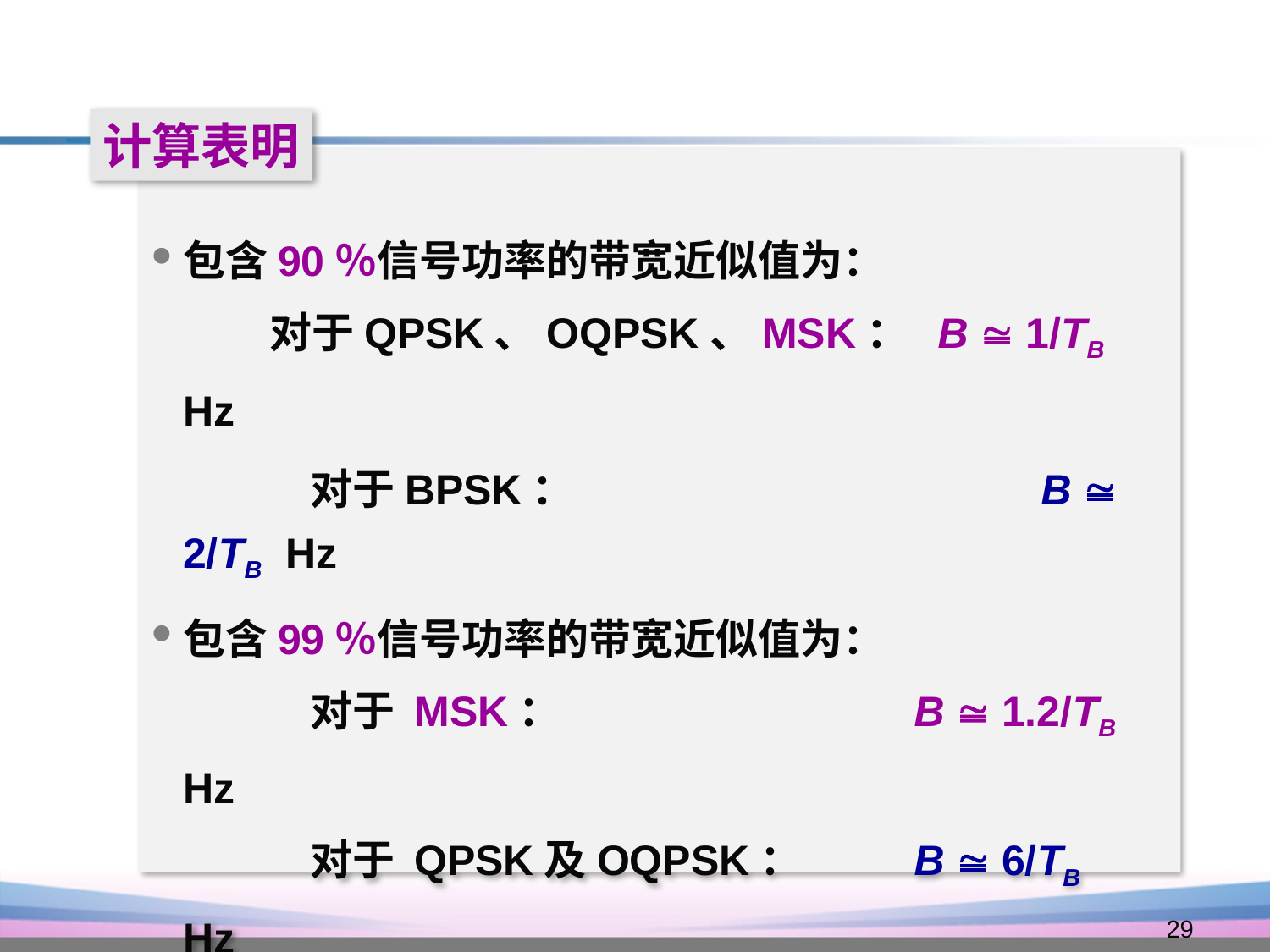

计算表明

包含90％信号功率的带宽近似值为：
	        对于QPSK、OQPSK、MSK：  B ≅ 1/TB  Hz
		对于BPSK：			         B ≅ 2/TB  Hz
包含99％信号功率的带宽近似值为：
		对于 MSK：			         B ≅ 1.2/TB  Hz
		对于 QPSK及OQPSK：	         B ≅ 6/TB    Hz
		对于 BPSK：	                    B ≅ 9/TB    Hz
   由此可见，MSK信号的带外功率下降非常快。
29